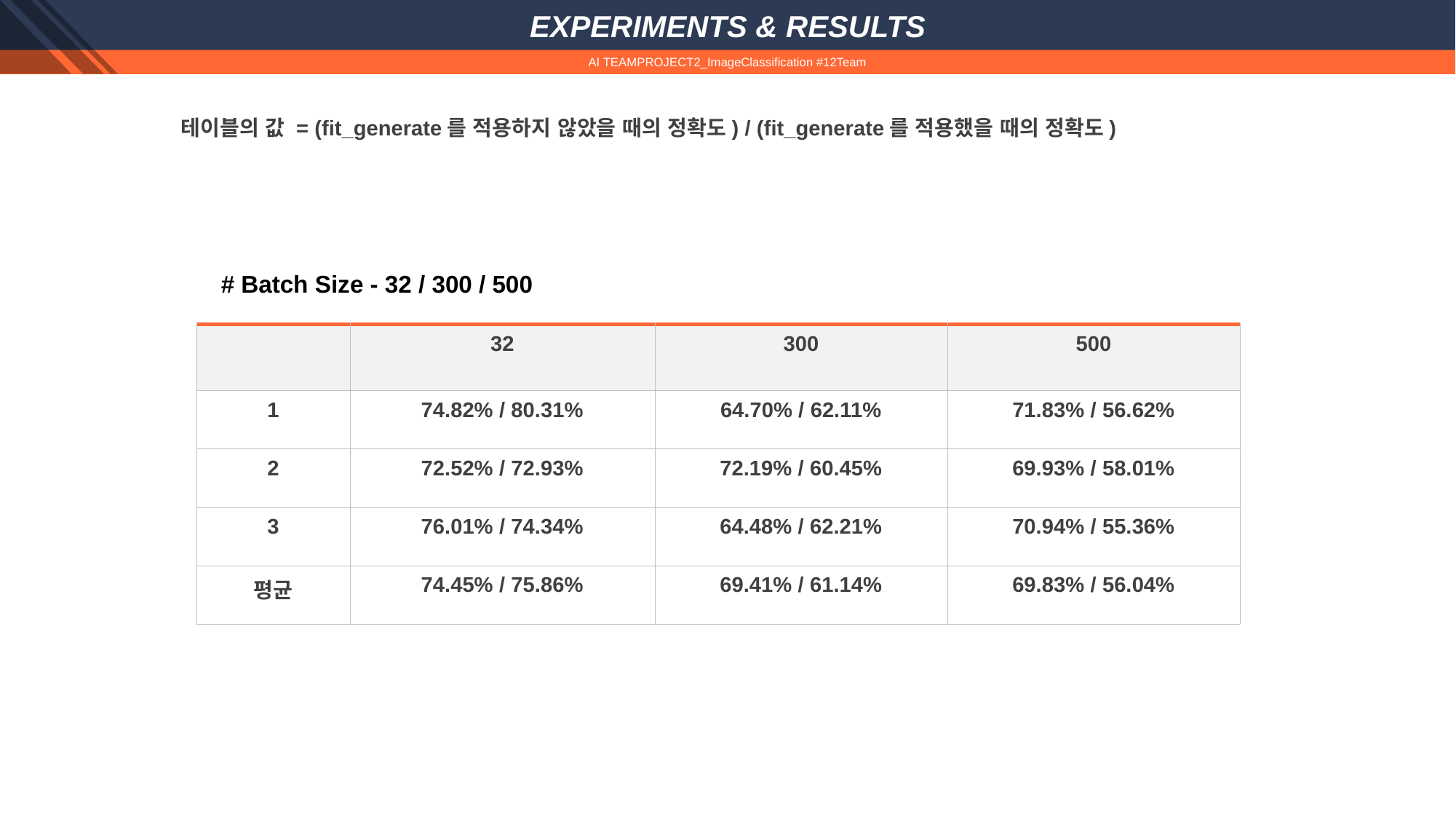

PPT PRESENTATION

EXPERIMENTS & RESULTS

AI TEAMPROJECT2_ImageClassification #12Team
Enjoy your stylish business and campus life with BIZCAM
테이블의 값 = (fit_generate를 적용하지 않았을 때의 정확도) / (fit_generate를 적용했을 때의 정확도)
# Batch Size - 32 / 300 / 500
|  | 32 | 300 | 500 |
| --- | --- | --- | --- |
| 1 | 74.82% / 80.31% | 64.70% / 62.11% | 71.83% / 56.62% |
| 2 | 72.52% / 72.93% | 72.19% / 60.45% | 69.93% / 58.01% |
| 3 | 76.01% / 74.34% | 64.48% / 62.21% | 70.94% / 55.36% |
| 평균 | 74.45% / 75.86% | 69.41% / 61.14% | 69.83% / 56.04% |